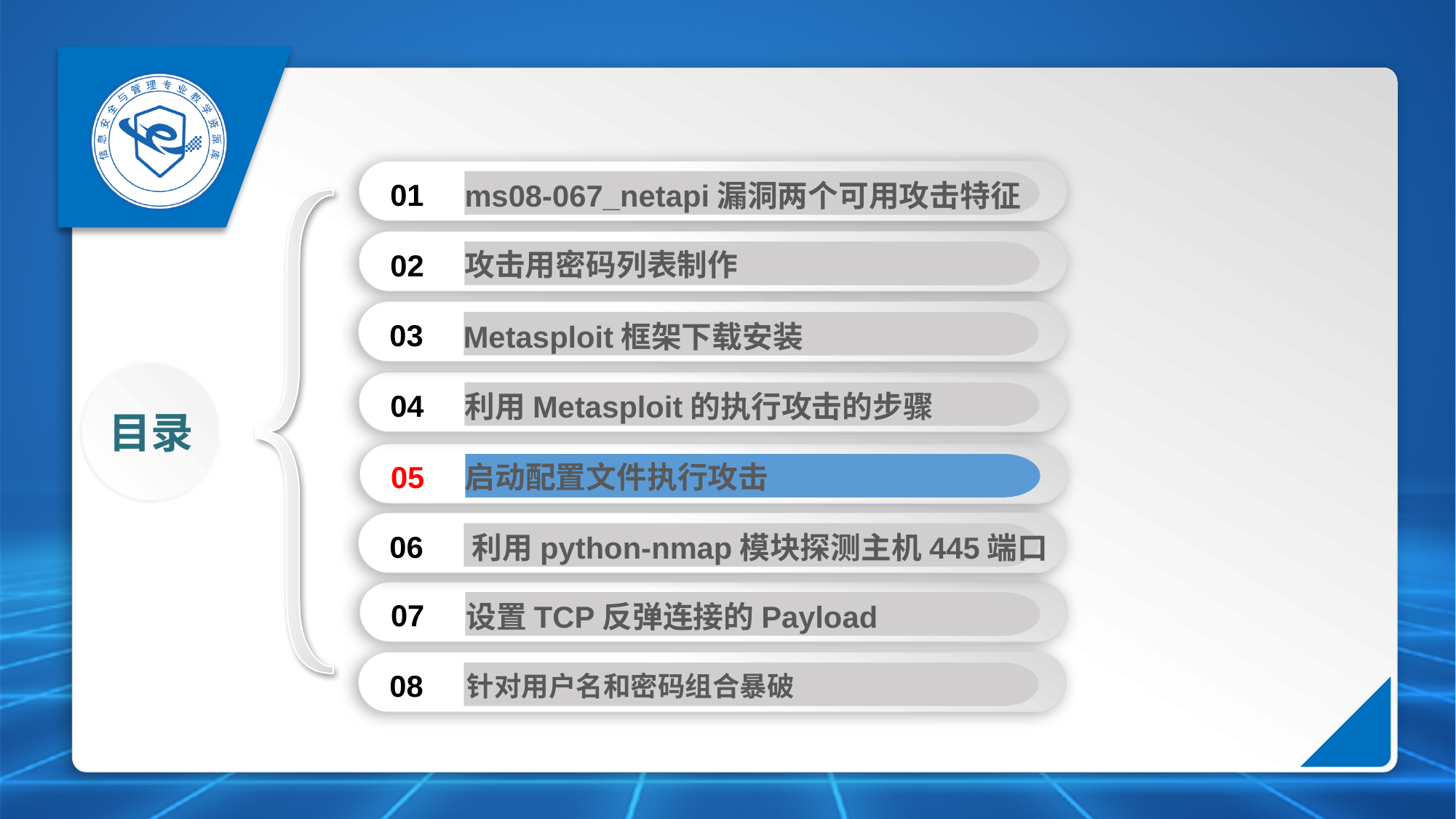

01

ms08-067_netapi漏洞两个可用攻击特征

02

攻击用密码列表制作

03

 Metasploit框架下载安装

04

利用Metasploit的执行攻击的步骤
目录

05

启动配置文件执行攻击

06

 利用python-nmap模块探测主机445端口

07

设置TCP反弹连接的Payload

08

针对用户名和密码组合暴破